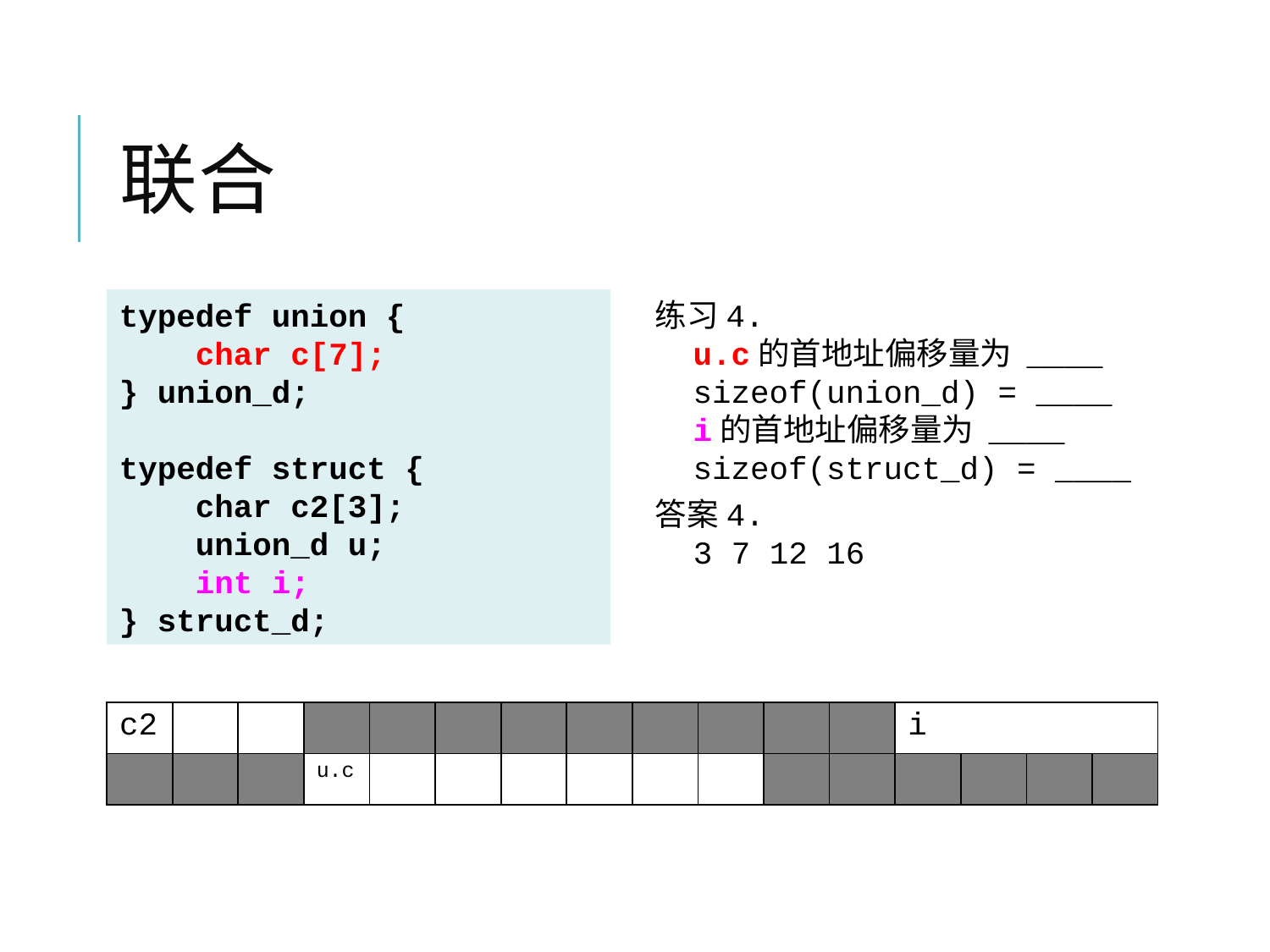

# 联合
typedef union {
    char c[7];
} union_d;

typedef struct {
    char c2[3];
    union_d u;
    int i;
} struct_d;
练习4.
  u.c的首地址偏移量为 ____
  sizeof(union_d) = ____
  i的首地址偏移量为 ____
  sizeof(struct_d) = ____
答案4.
  3 7 12 16
| c2 |  |  |  |  |  |  |  |  |  |  |  | i |  |  |  |
| --- | --- | --- | --- | --- | --- | --- | --- | --- | --- | --- | --- | --- | --- | --- | --- |
|  |  |  | u.c |  |  |  |  |  |  |  |  |  |  |  |  |